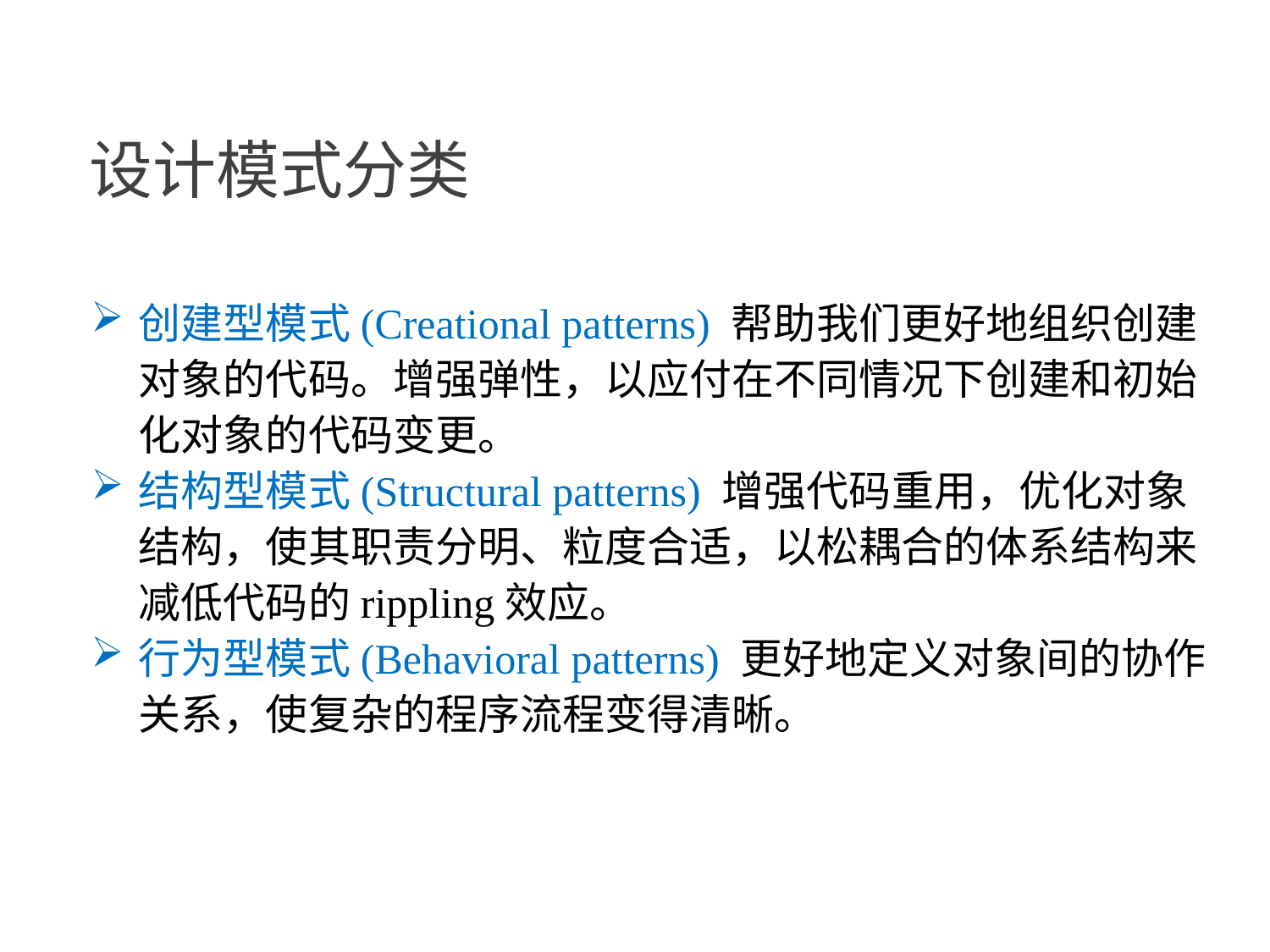

设计模式分类
创建型模式(Creational patterns) 帮助我们更好地组织创建对象的代码。增强弹性，以应付在不同情况下创建和初始化对象的代码变更。
结构型模式(Structural patterns) 增强代码重用，优化对象结构，使其职责分明、粒度合适，以松耦合的体系结构来减低代码的rippling效应。
行为型模式(Behavioral patterns) 更好地定义对象间的协作关系，使复杂的程序流程变得清晰。